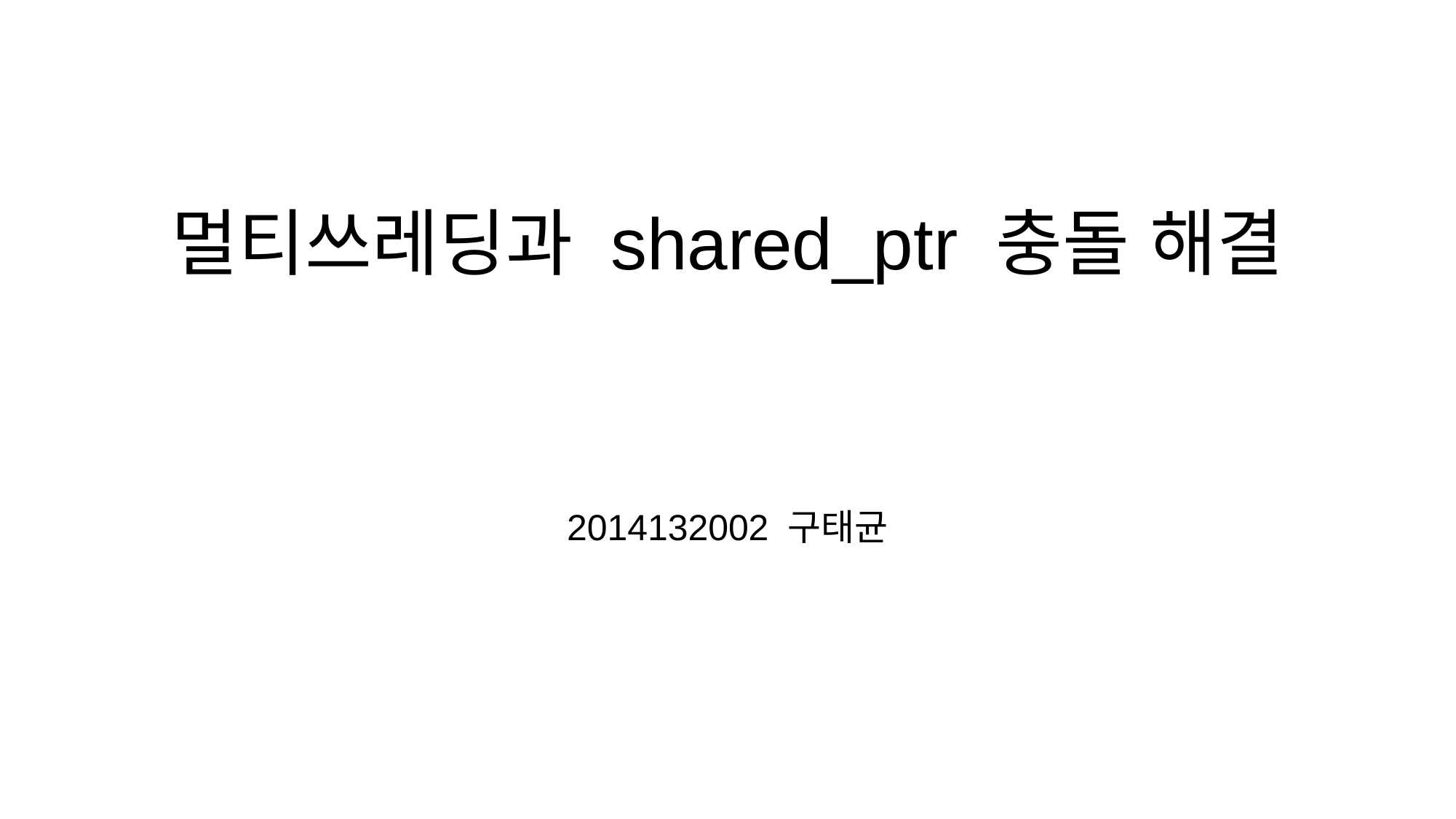

# 멀티쓰레딩과 shared_ptr 충돌 해결
2014132002 구태균